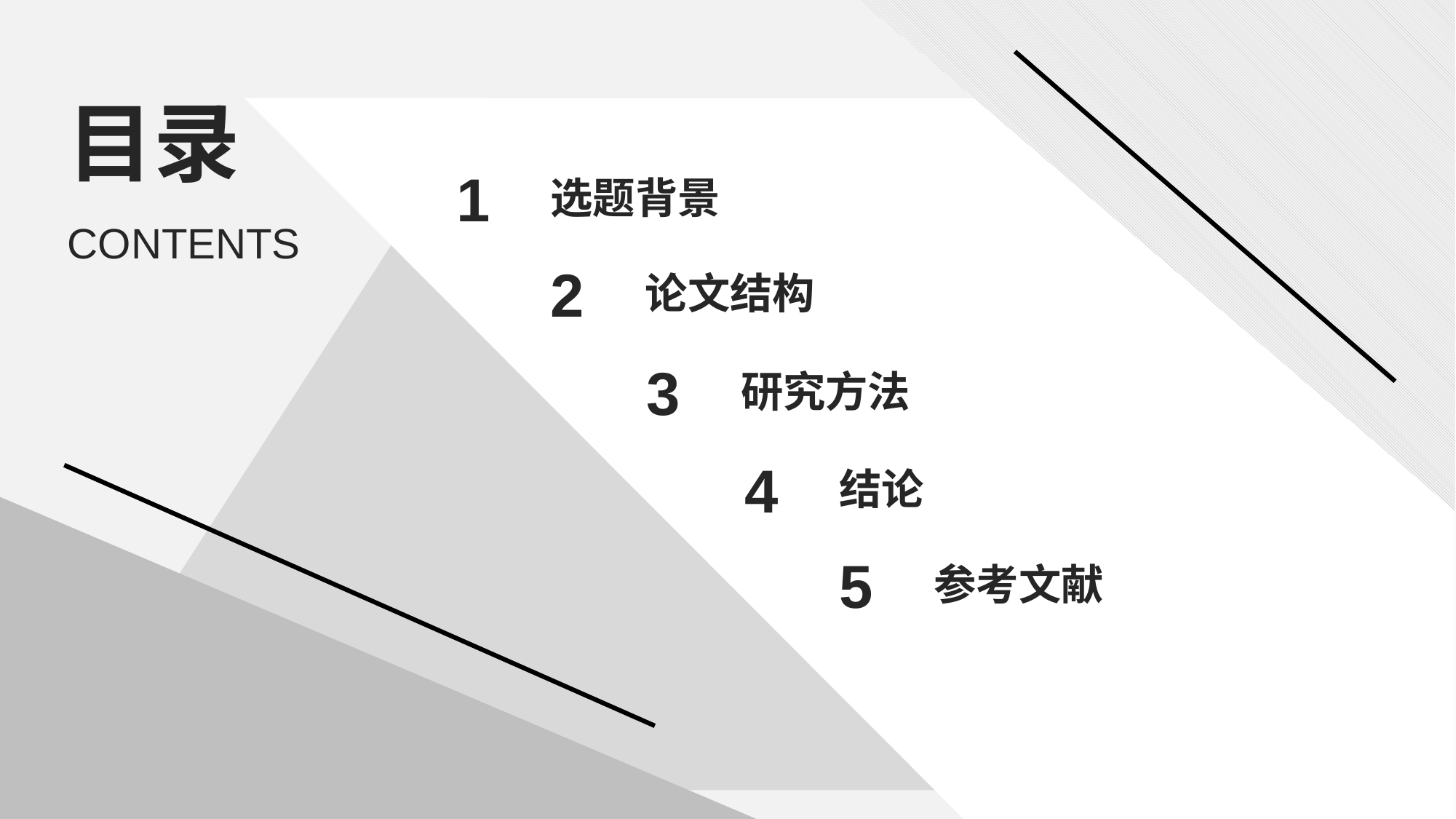

目录
选题背景
1
CONTENTS
论文结构
2
研究方法
3
结论
4

参考文献

5